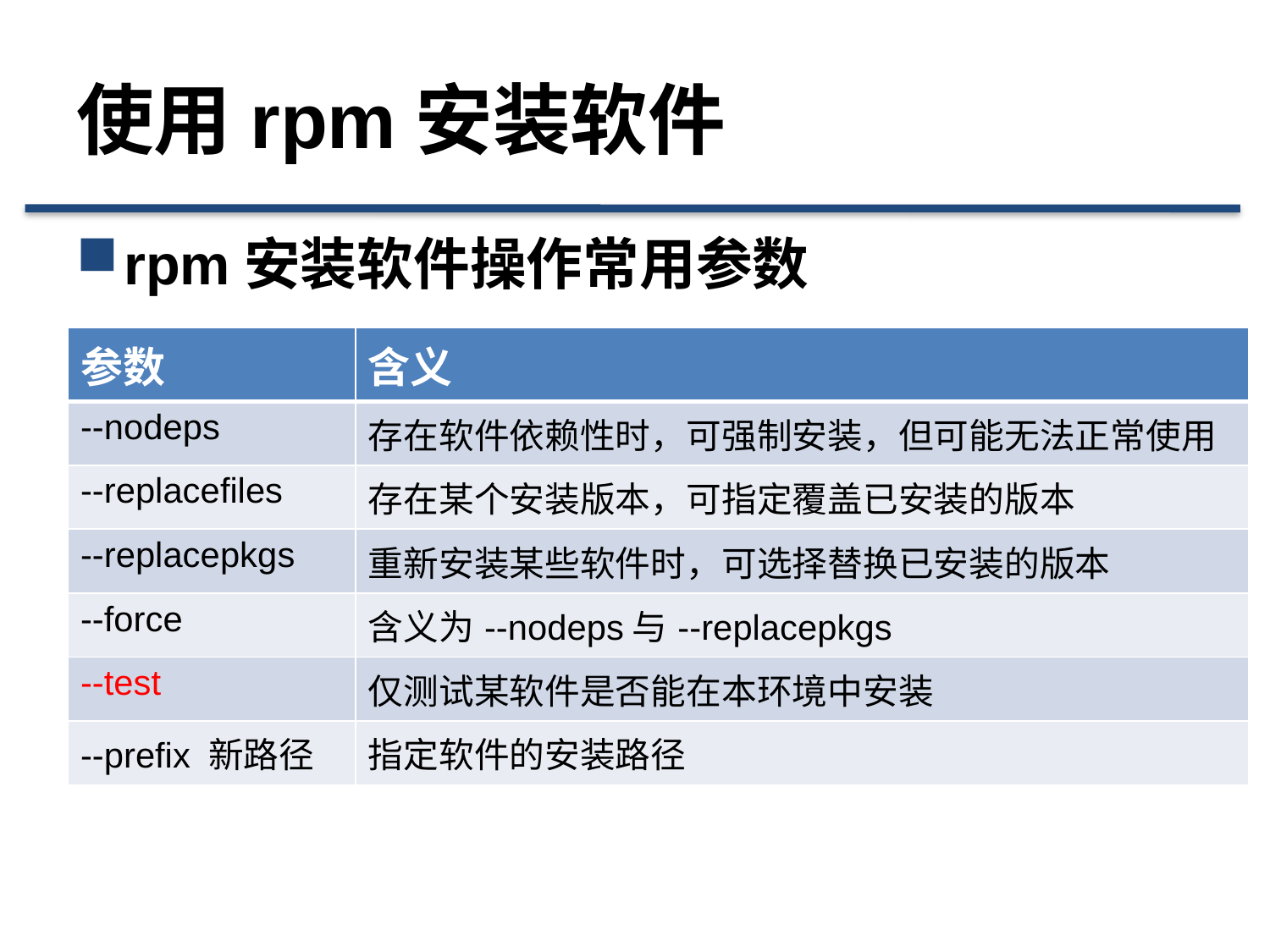

# 使用rpm安装软件
rpm安装软件操作常用参数
| 参数 | 含义 |
| --- | --- |
| --nodeps | 存在软件依赖性时，可强制安装，但可能无法正常使用 |
| --replacefiles | 存在某个安装版本，可指定覆盖已安装的版本 |
| --replacepkgs | 重新安装某些软件时，可选择替换已安装的版本 |
| --force | 含义为--nodeps与--replacepkgs |
| --test | 仅测试某软件是否能在本环境中安装 |
| --prefix 新路径 | 指定软件的安装路径 |